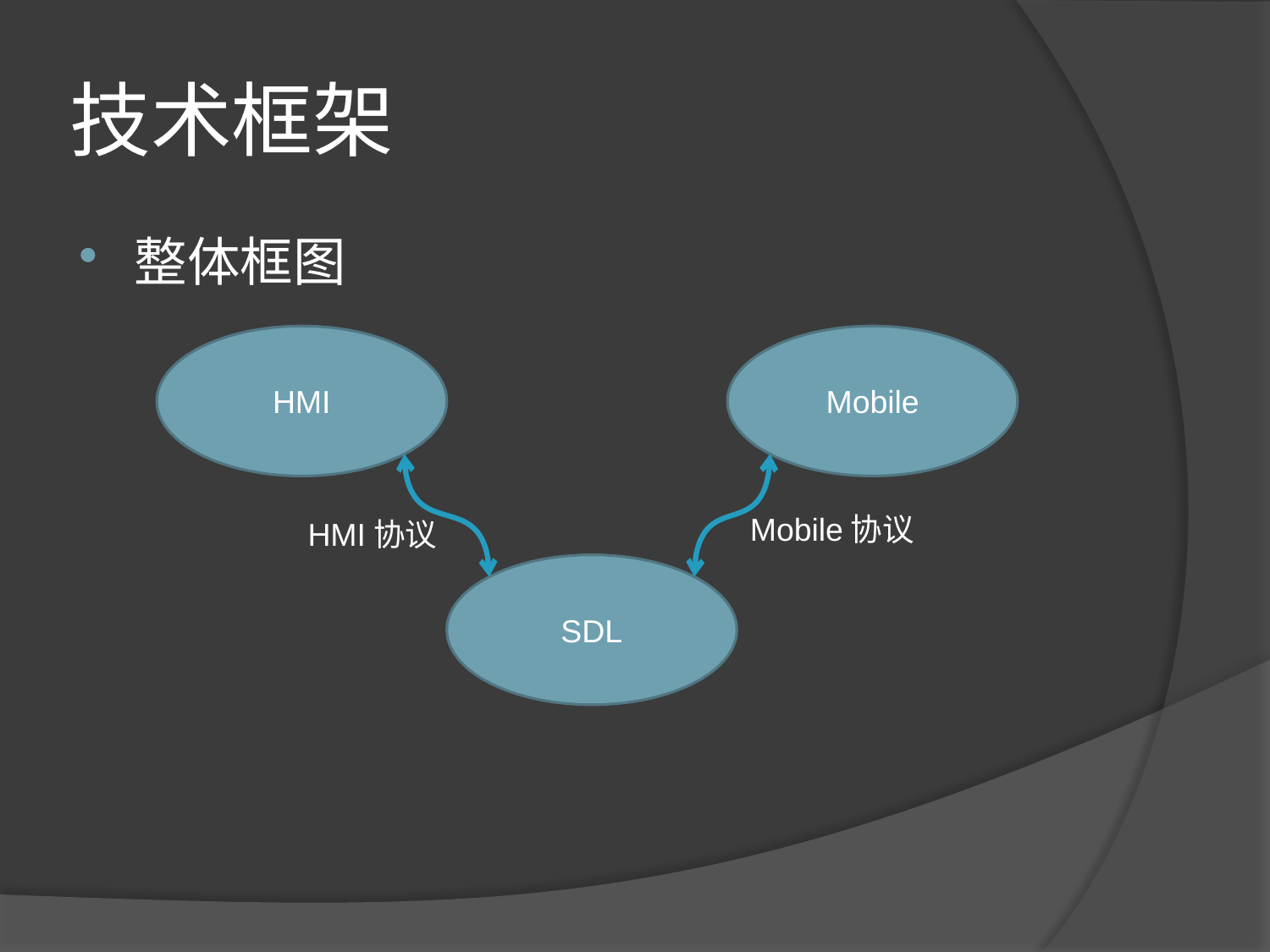

# 技术框架
整体框图
HMI
Mobile
Mobile协议
HMI协议
SDL